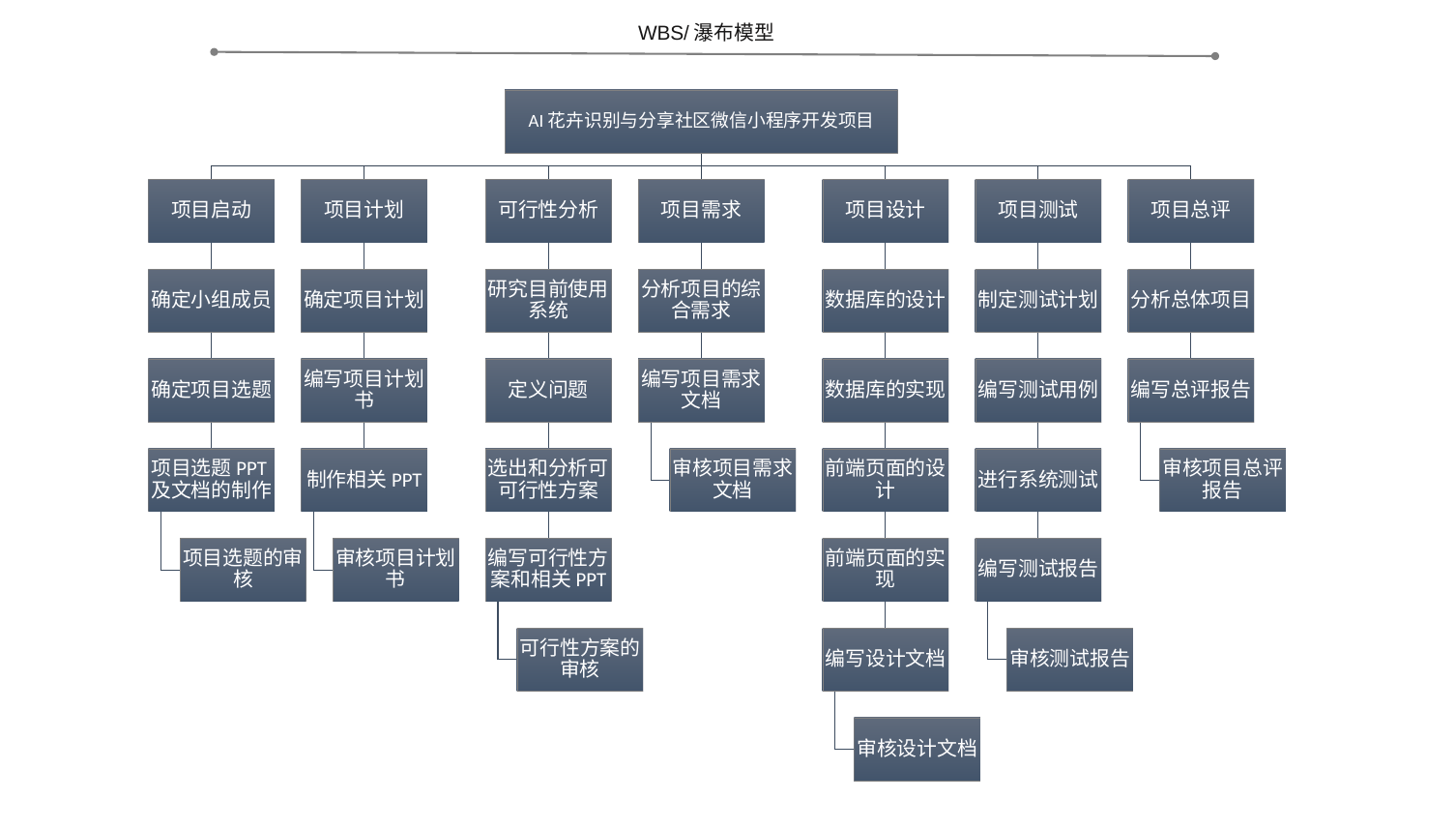

WBS/瀑布模型
AI花卉识别与分享社区微信小程序开发项目
项目启动
确定小组成员
确定项目选题
项目选题PPT及文档的制作
项目选题的审核
项目计划
确定项目计划
编写项目计划书
制作相关PPT
审核项目计划书
可行性分析
研究目前使用系统
定义问题
选出和分析可可行性方案
编写可行性方案和相关PPT
可行性方案的审核
项目需求
分析项目的综合需求
编写项目需求文档
审核项目需求文档
项目设计
数据库的设计
数据库的实现
前端页面的设计
前端页面的实现
编写设计文档
审核设计文档
项目测试
制定测试计划
编写测试用例
进行系统测试
编写测试报告
审核测试报告
项目总评
分析总体项目
编写总评报告
审核项目总评报告